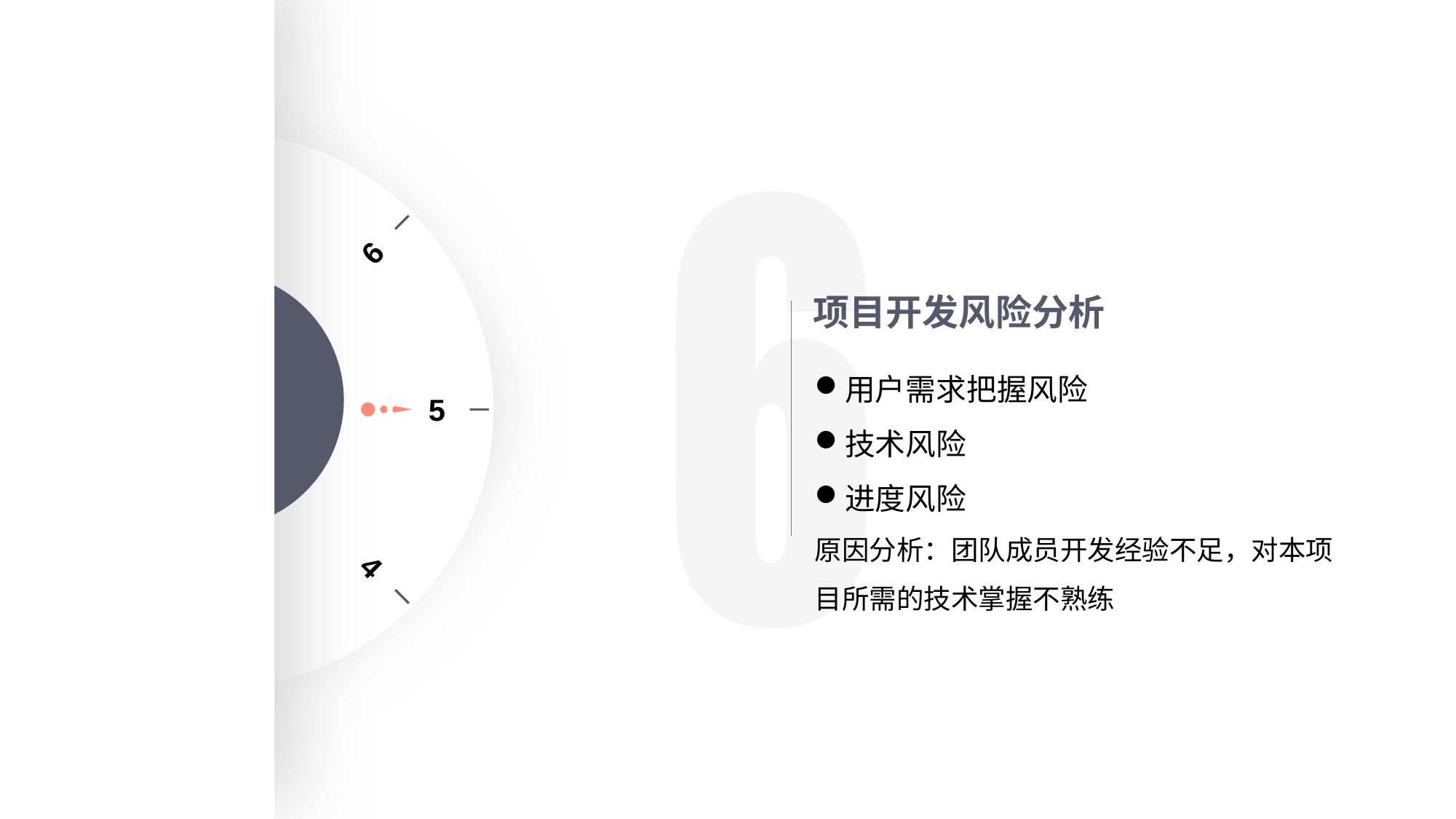

3
4
2
5
1
6
8
7

项目开发风险分析
用户需求把握风险
技术风险
进度风险
原因分析：团队成员开发经验不足，对本项目所需的技术掌握不熟练